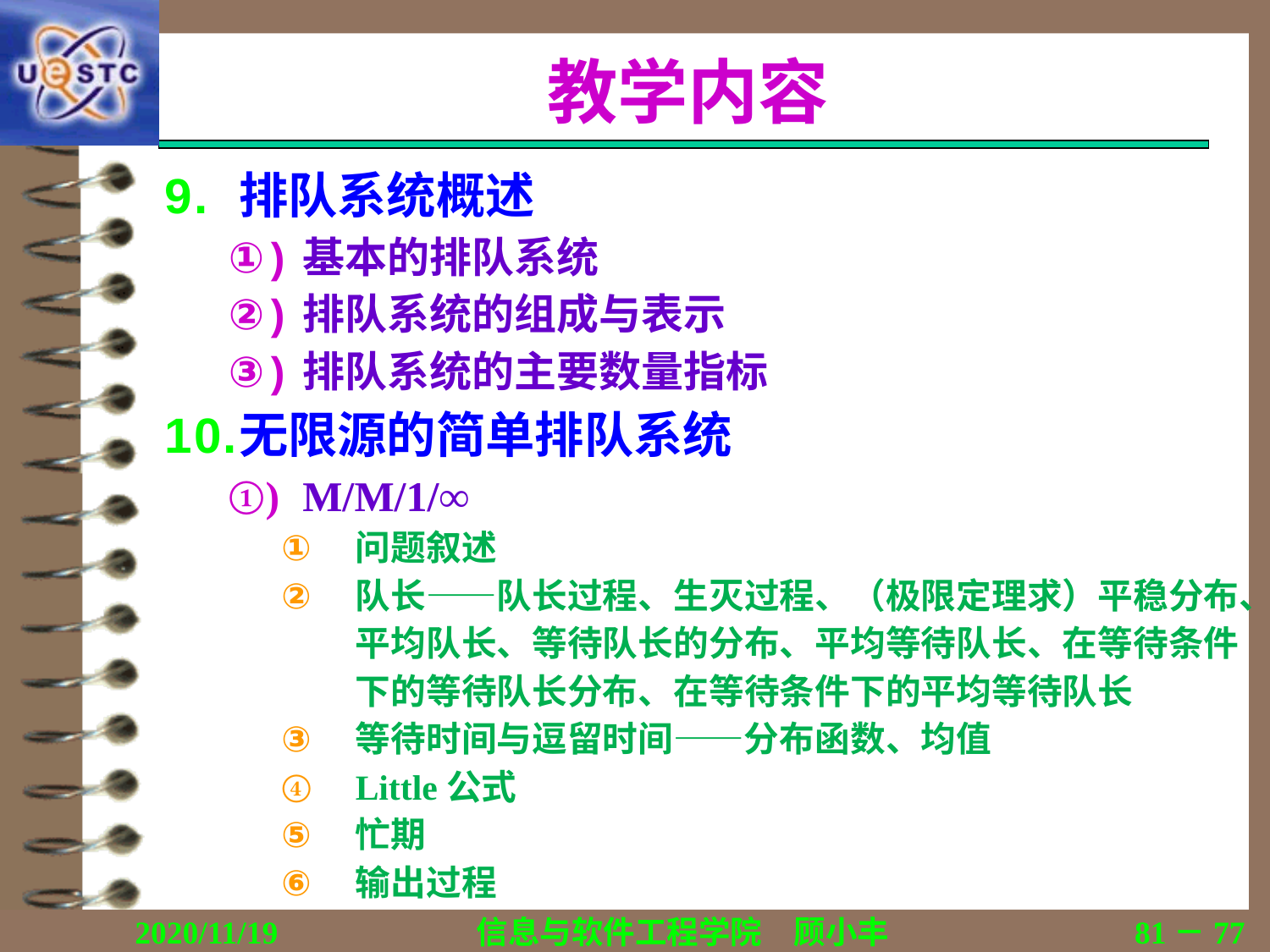

# 教学内容
排队系统概述
基本的排队系统
排队系统的组成与表示
排队系统的主要数量指标
无限源的简单排队系统
M/M/1/∞
问题叙述
队长——队长过程、生灭过程、（极限定理求）平稳分布、平均队长、等待队长的分布、平均等待队长、在等待条件下的等待队长分布、在等待条件下的平均等待队长
等待时间与逗留时间——分布函数、均值
Little公式
忙期
输出过程
2020/11/19
信息与软件工程学院　顾小丰
81－77